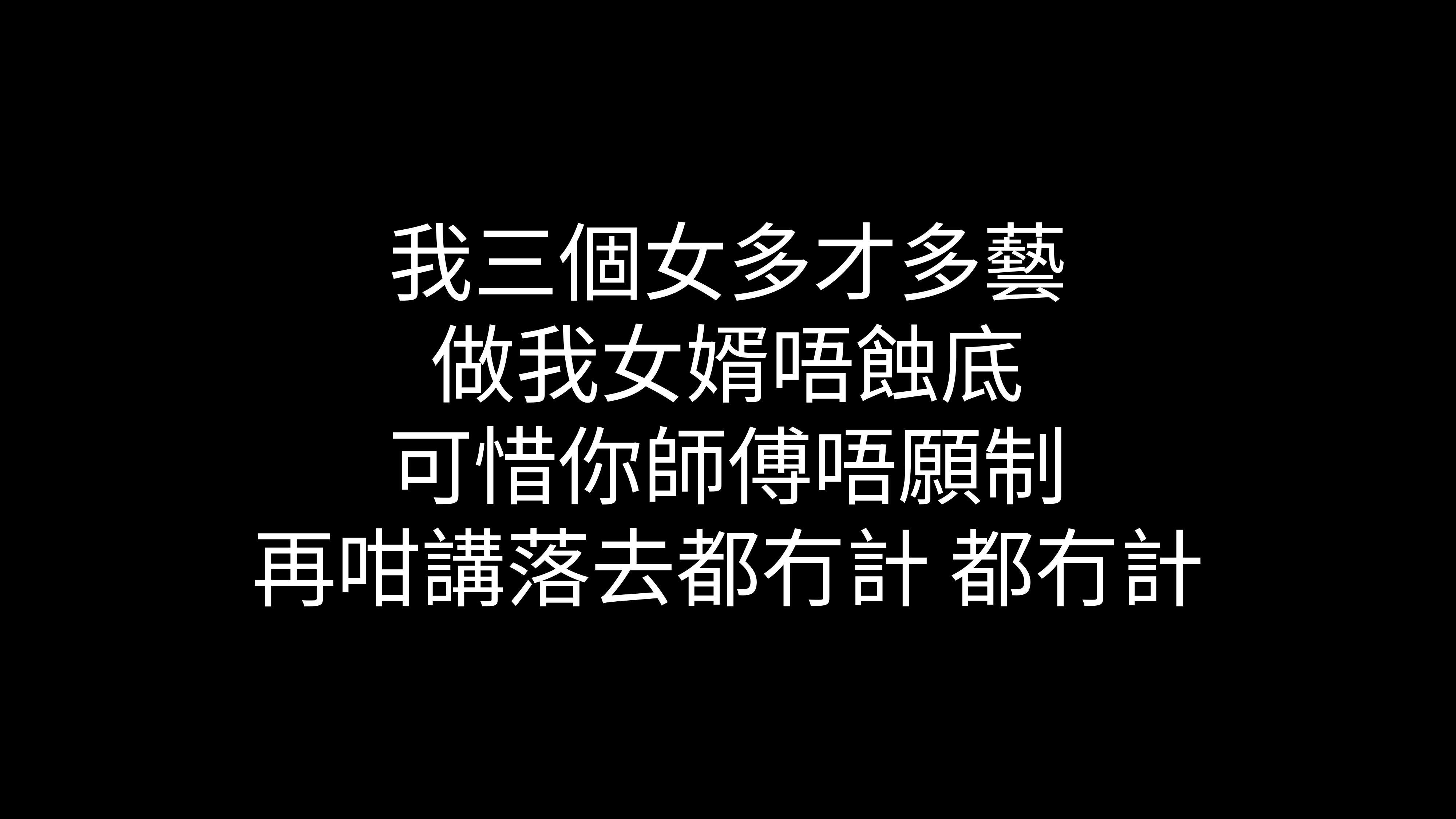

# 我三個女多才多藝
做我女婿唔蝕底
可惜你師傅唔願制
再咁講落去都冇計 都冇計